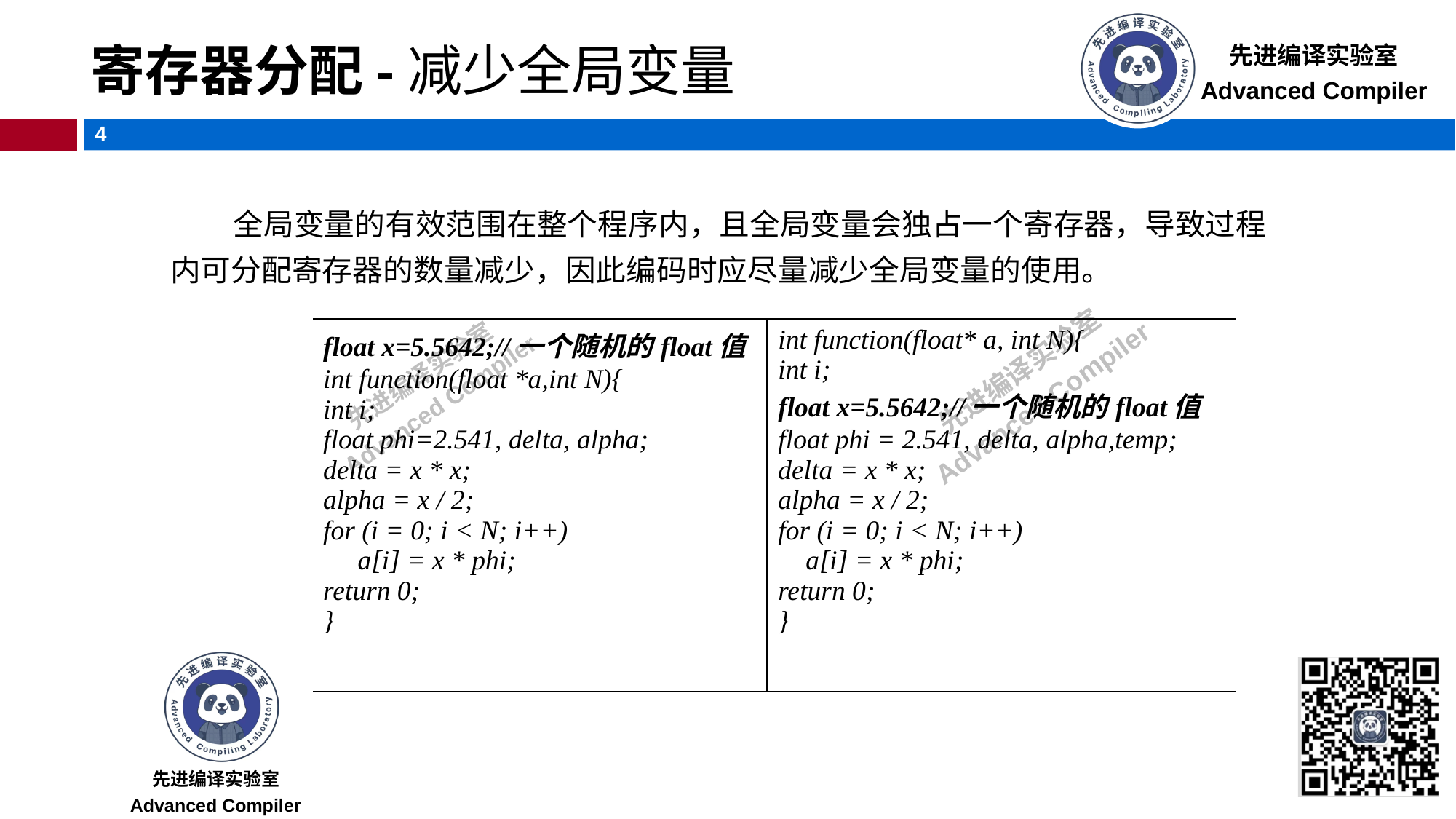

# 寄存器分配-减少全局变量
      全局变量的有效范围在整个程序内，且全局变量会独占一个寄存器，导致过程内可分配寄存器的数量减少，因此编码时应尽量减少全局变量的使用。
| float x=5.5642;//一个随机的float值 int function(float \*a,int N){ int i; float phi=2.541, delta, alpha; delta = x \* x; alpha = x / 2; for (i = 0; i < N; i++) a[i] = x \* phi; return 0; } | int function(float\* a, int N){ int i; float x=5.5642;//一个随机的float值 float phi = 2.541, delta, alpha,temp; delta = x \* x; alpha = x / 2; for (i = 0; i < N; i++) a[i] = x \* phi; return 0; } |
| --- | --- |